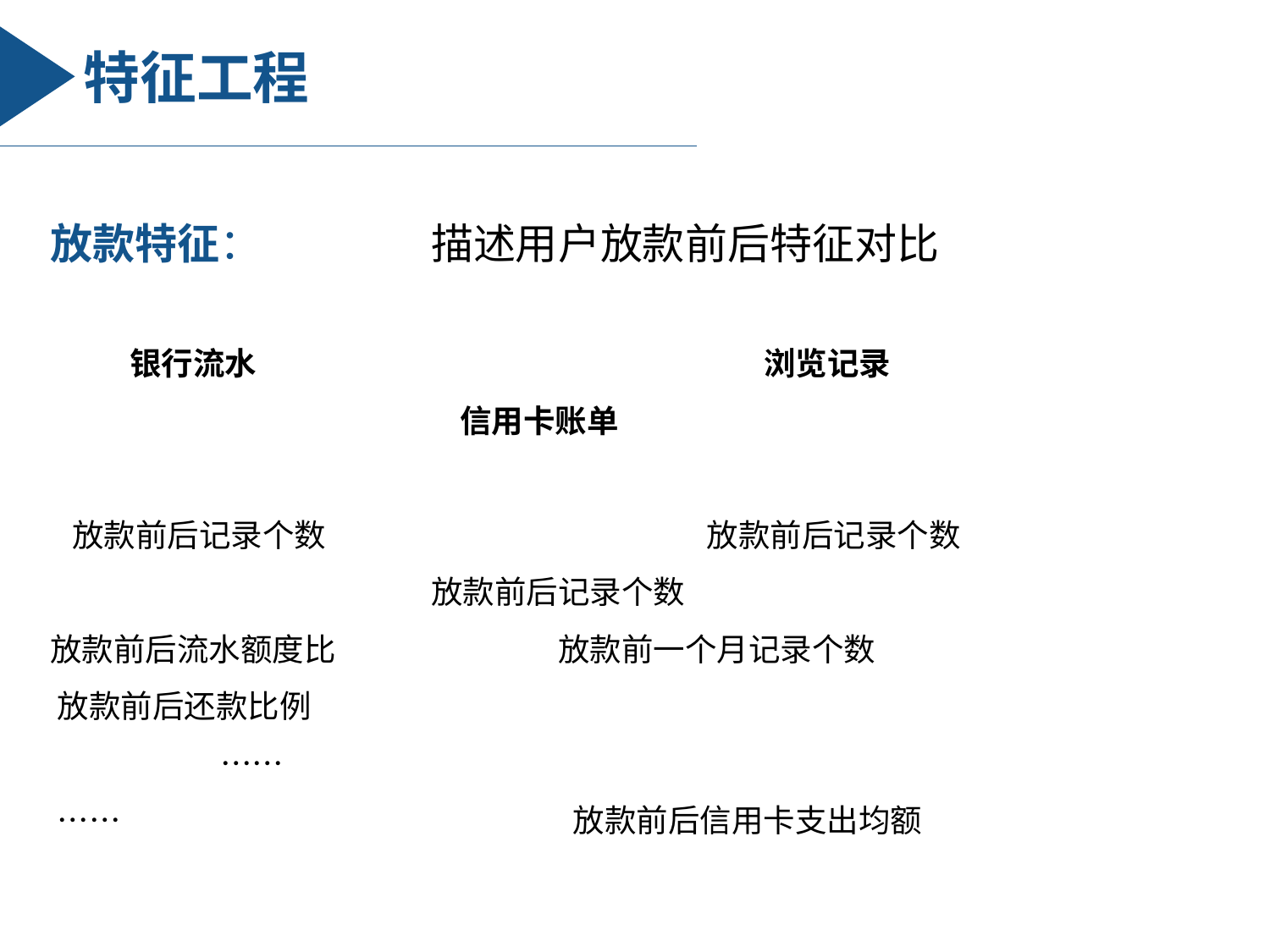

特征工程

放款特征：		描述用户放款前后特征对比

          银行流水				           浏览记录						    信用卡账单
  放款前后记录个数			   放款前后记录个数					放款前后记录个数
放款前后流水额度比		放款前一个月记录个数			     放款前后还款比例
	      ……								     ……	     			 放款前后信用卡支出均额
																			   ……